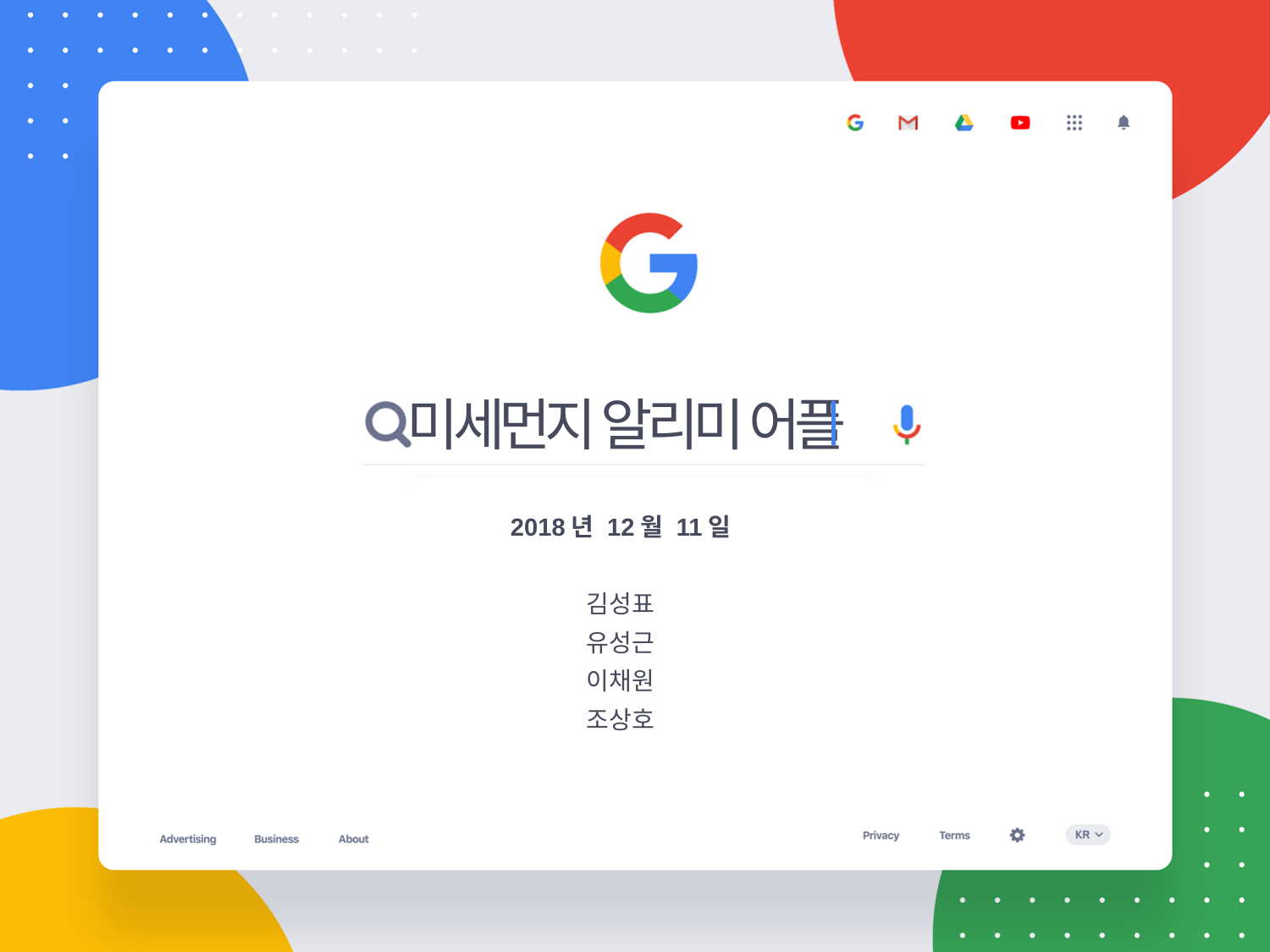

미세먼지 알리미 어플

2018년 12월 11일

김성표
유성근
이채원
조상호